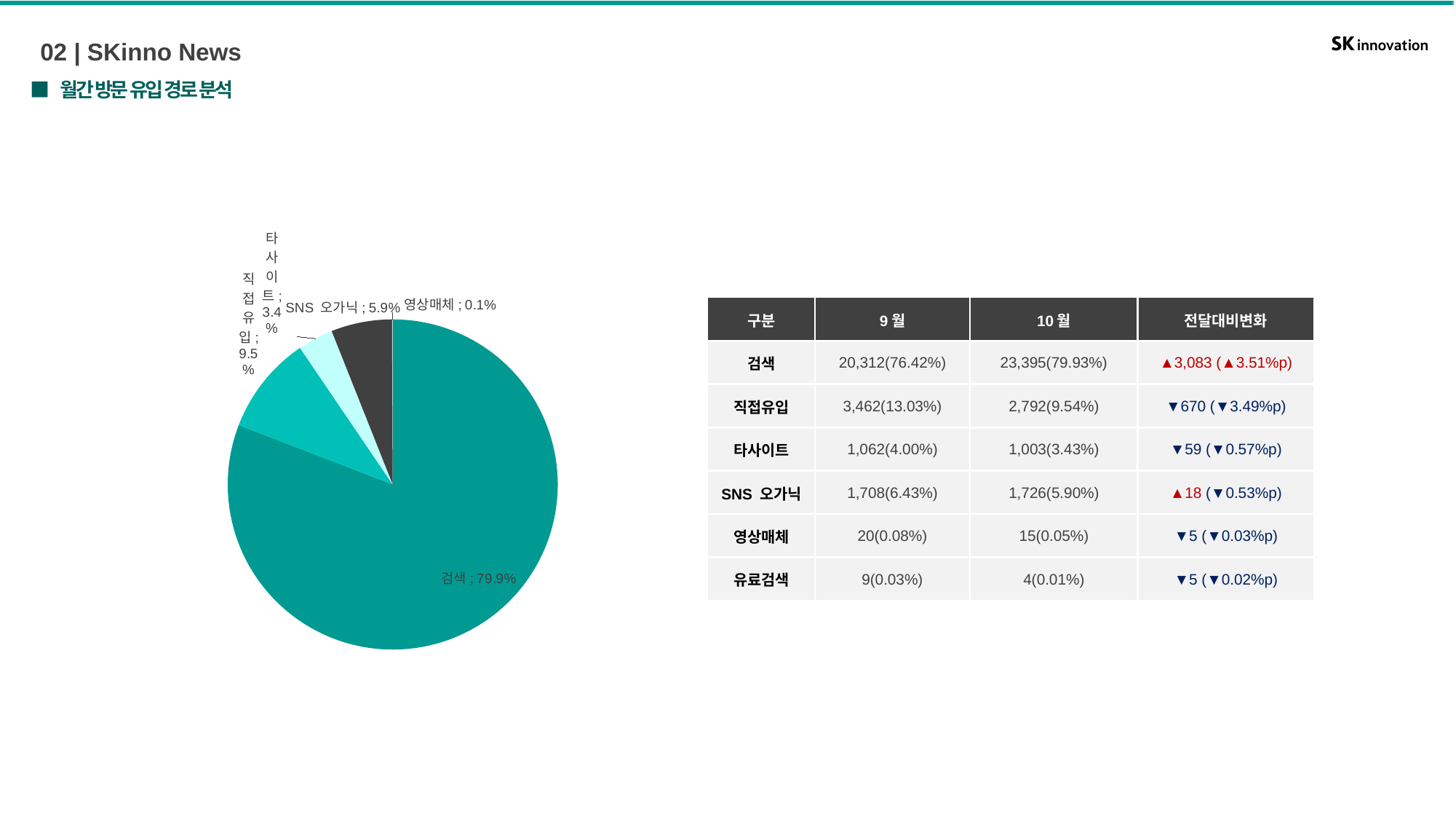

02 | SKinno News
■ 월간 방문 유입 경로 분석

### Chart

| Category |
|---|

### Chart

| Category |  |
|---|---|
| 검색 | 0.7992825418517253 |
| 직접유입 | 0.0953877690468056 |
| 타사이트 | 0.034267167748548 |
| SNS 오가닉 | 0.05896822685343355 |
| 영상매체 | 0.0005124701059104886 |
| 유료검색 | 0.0001366586949094636 |
| 구분 | 9월 | 10월 | 전달대비변화 |
| --- | --- | --- | --- |
| 검색 | 20,312(76.42%) | 23,395(79.93%) | ▲3,083 (▲3.51%p) |
| 직접유입 | 3,462(13.03%) | 2,792(9.54%) | ▼670 (▼3.49%p) |
| 타사이트 | 1,062(4.00%) | 1,003(3.43%) | ▼59 (▼0.57%p) |
| SNS 오가닉 | 1,708(6.43%) | 1,726(5.90%) | ▲18 (▼0.53%p) |
| 영상매체 | 20(0.08%) | 15(0.05%) | ▼5 (▼0.03%p) |
| 유료검색 | 9(0.03%) | 4(0.01%) | ▼5 (▼0.02%p) |